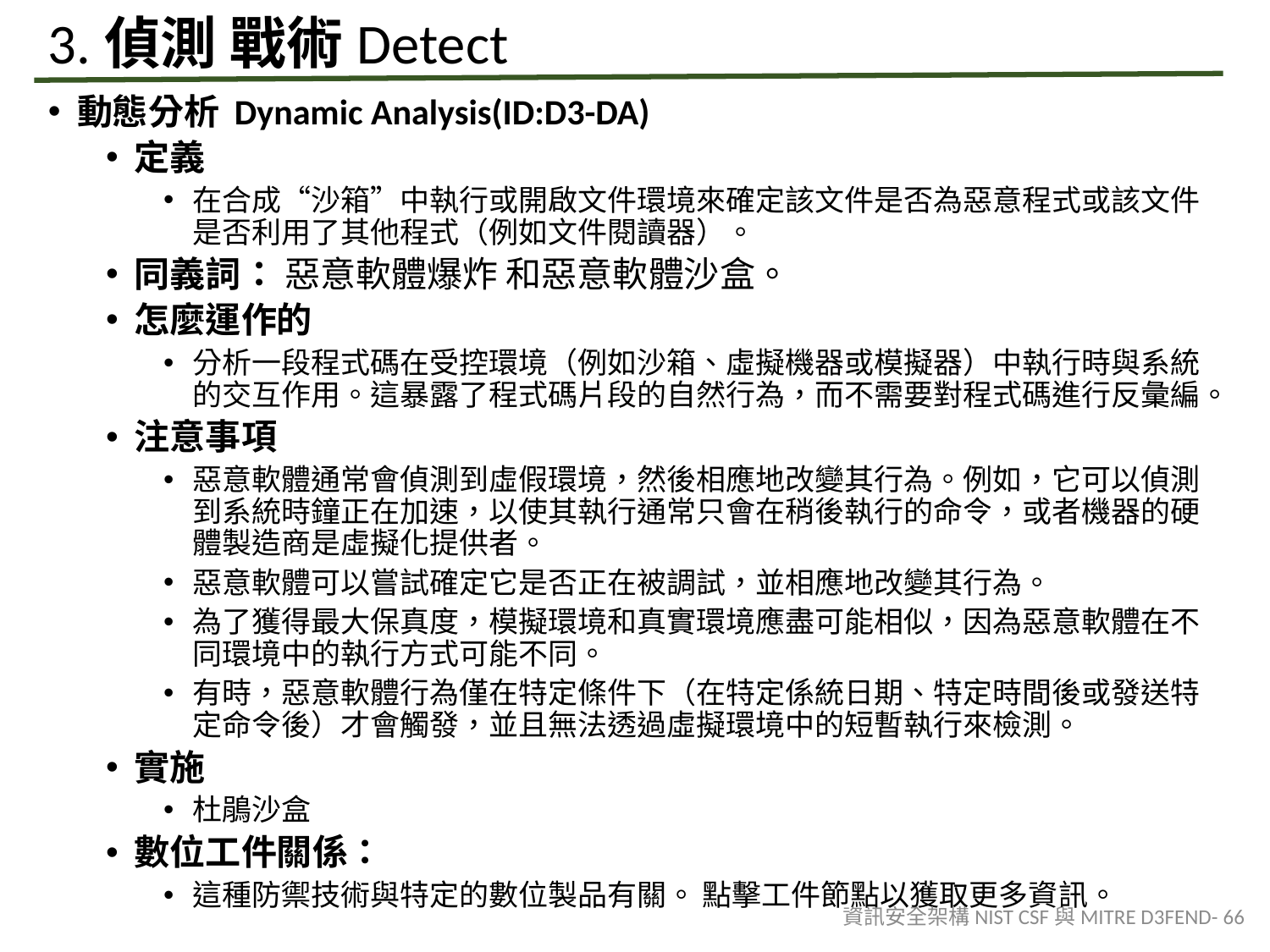

# 3.偵測 戰術Detect
動態分析 Dynamic Analysis(ID:D3-DA)
定義
在合成“沙箱”中執行或開啟文件環境來確定該文件是否為惡意程式或該文件是否利用了其他程式（例如文件閱讀器）。
同義詞： 惡意軟體爆炸 和惡意軟體沙盒。
怎麼運作的
分析一段程式碼在受控環境（例如沙箱、虛擬機器或模擬器）中執行時與系統的交互作用。這暴露了程式碼片段的自然行為，而不需要對程式碼進行反彙編。
注意事項
惡意軟體通常會偵測到虛假環境，然後相應地改變其行為。例如，它可以偵測到系統時鐘正在加速，以使其執行通常只會在稍後執行的命令，或者機器的硬體製造商是虛擬化提供者。
惡意軟體可以嘗試確定它是否正在被調試，並相應地改變其行為。
為了獲得最大保真度，模擬環境和真實環境應盡可能相似，因為惡意軟體在不同環境中的執行方式可能不同。
有時，惡意軟體行為僅在特定條件下（在特定係統日期、特定時間後或發送特定命令後）才會觸發，並且無法透過虛擬環境中的短暫執行來檢測。
實施
杜鵑沙盒
數位工件關係：
這種防禦技術與特定的數位製品有關。 點擊工件節點以獲取更多資訊。
資訊安全架構NIST CSF與MITRE D3FEND- 66